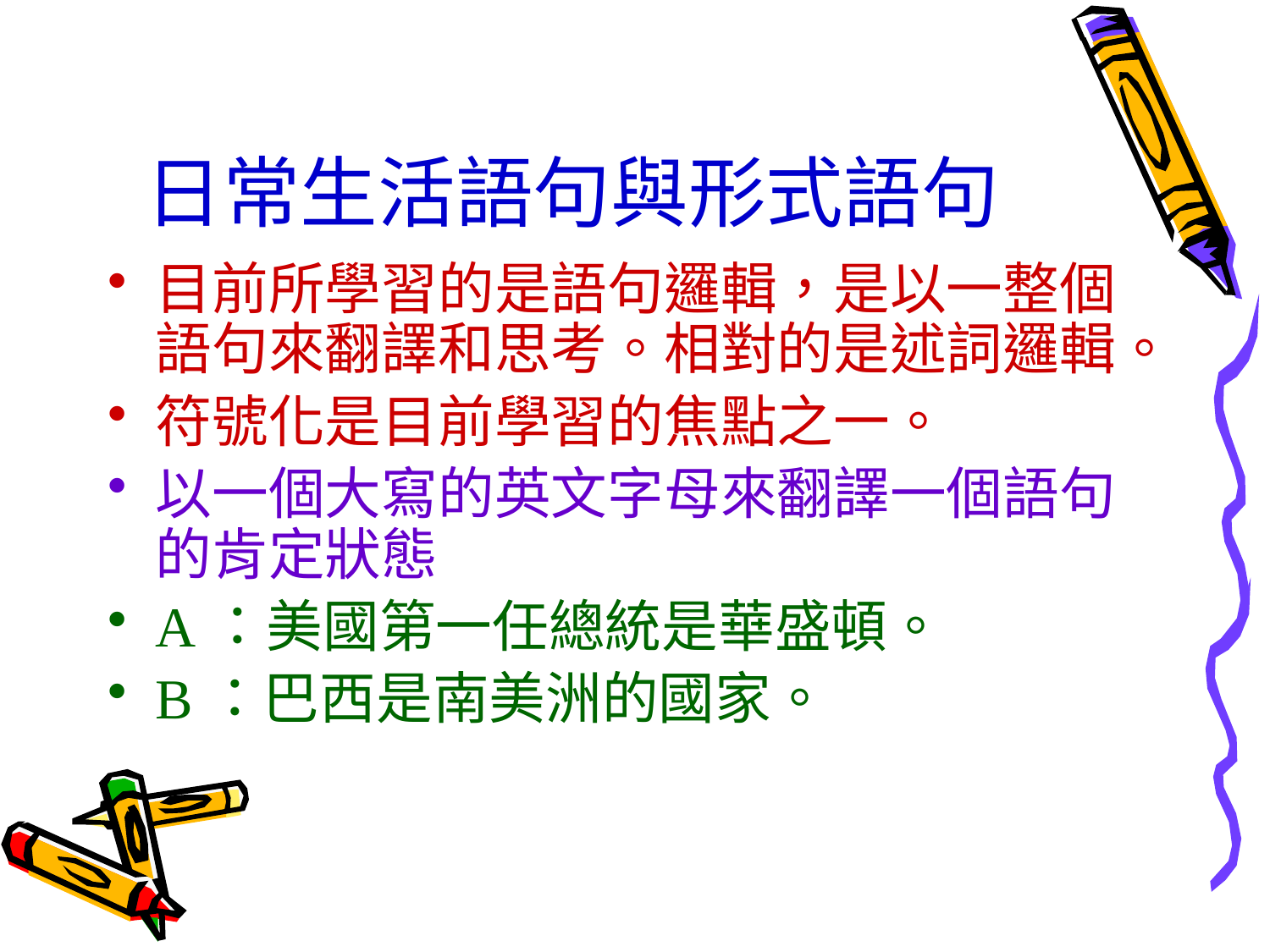

# 日常生活語句與形式語句
目前所學習的是語句邏輯，是以一整個語句來翻譯和思考。相對的是述詞邏輯。
符號化是目前學習的焦點之一。
以一個大寫的英文字母來翻譯一個語句的肯定狀態
A：美國第一任總統是華盛頓。
B：巴西是南美洲的國家。